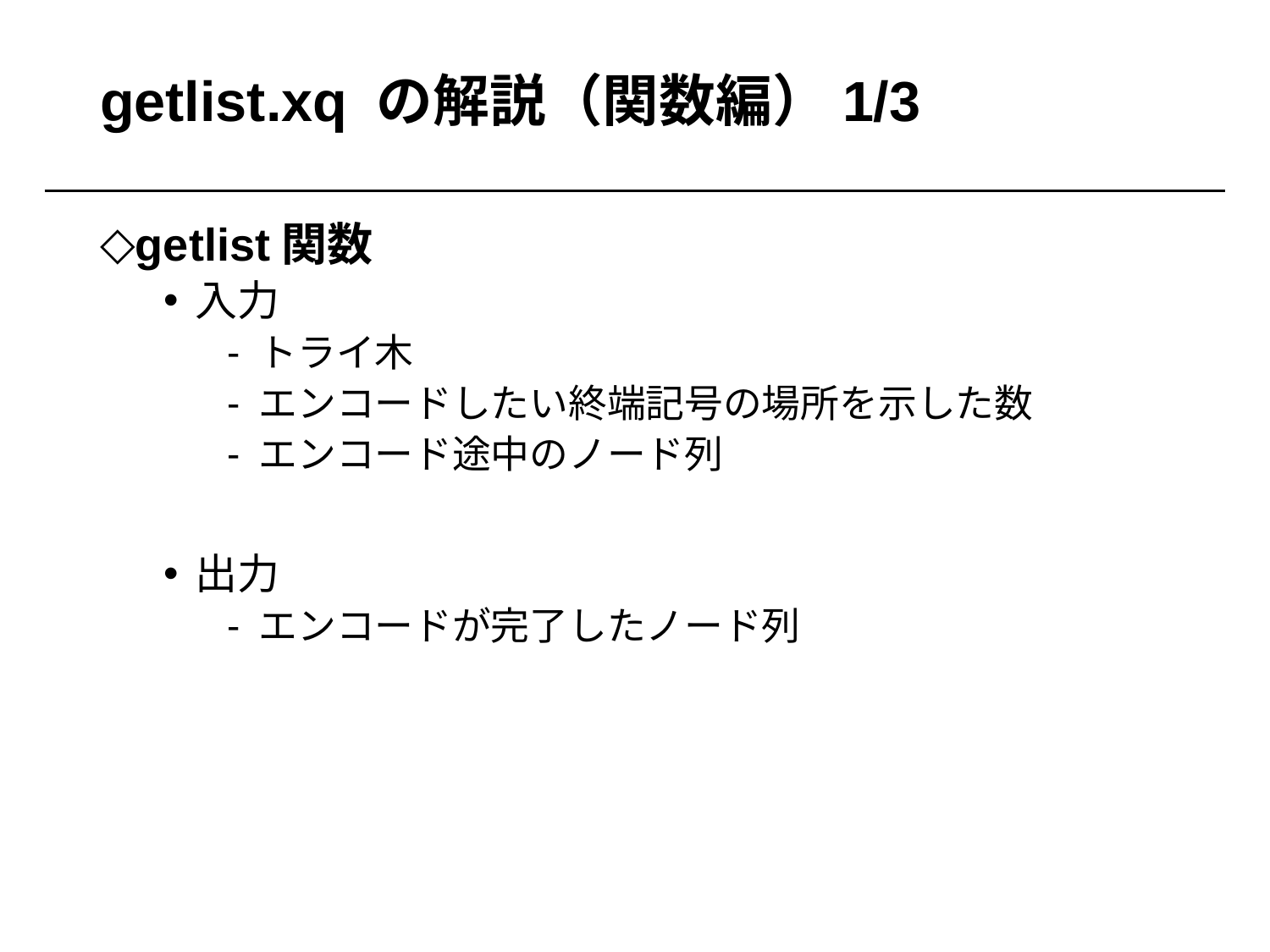

# getlist.xq の解説（関数編）1/3
getlist関数
入力
トライ木
エンコードしたい終端記号の場所を示した数
エンコード途中のノード列

出力
エンコードが完了したノード列